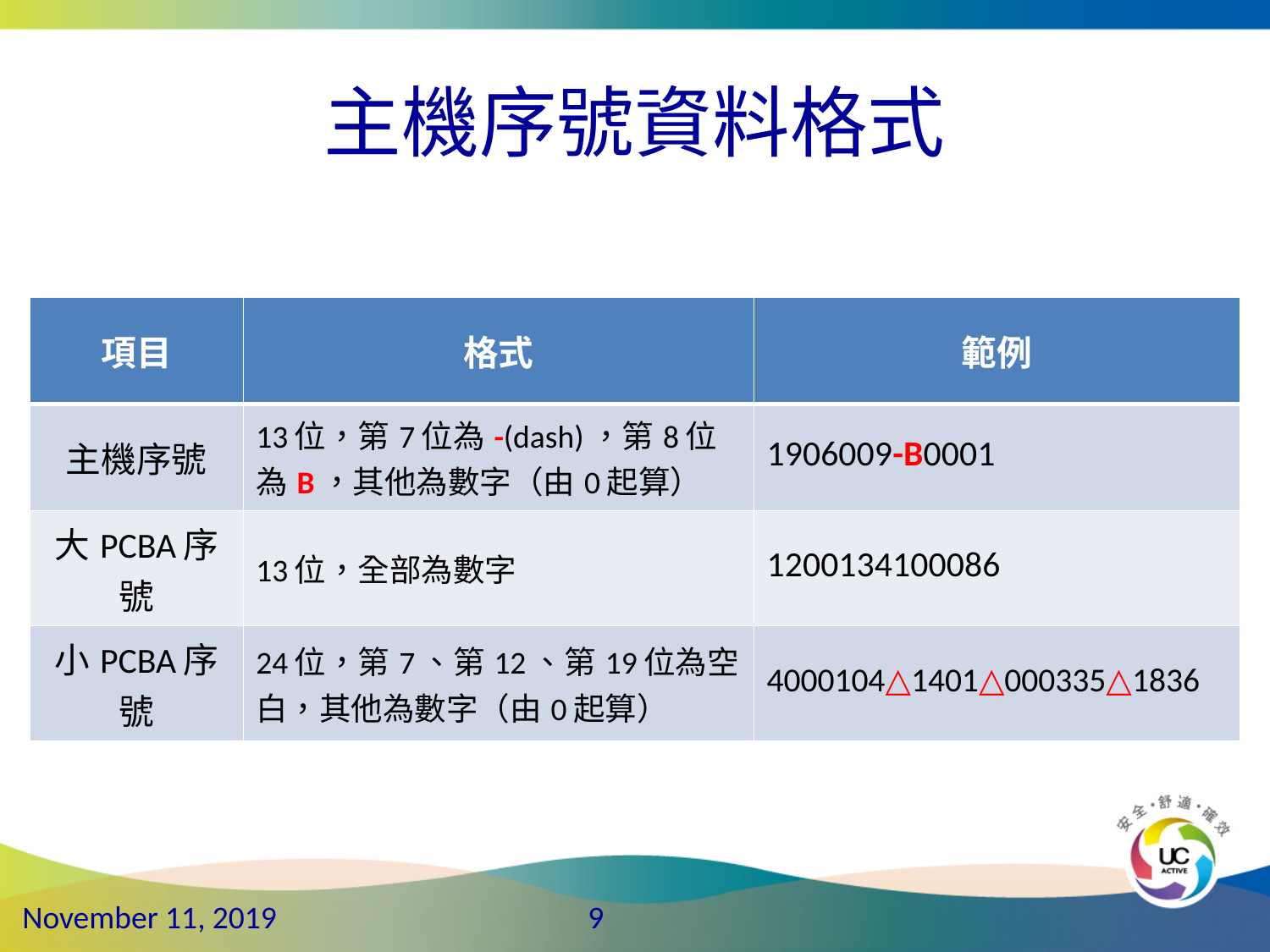

# 主機序號資料格式
| 項目 | 格式 | 範例 |
| --- | --- | --- |
| 主機序號 | 13位，第7位為-(dash)，第8位為B，其他為數字（由0起算） | 1906009-B0001 |
| 大PCBA序號 | 13位，全部為數字 | 1200134100086 |
| 小PCBA序號 | 24位，第7、第12、第19位為空白，其他為數字（由0起算） | 4000104△1401△000335△1836 |